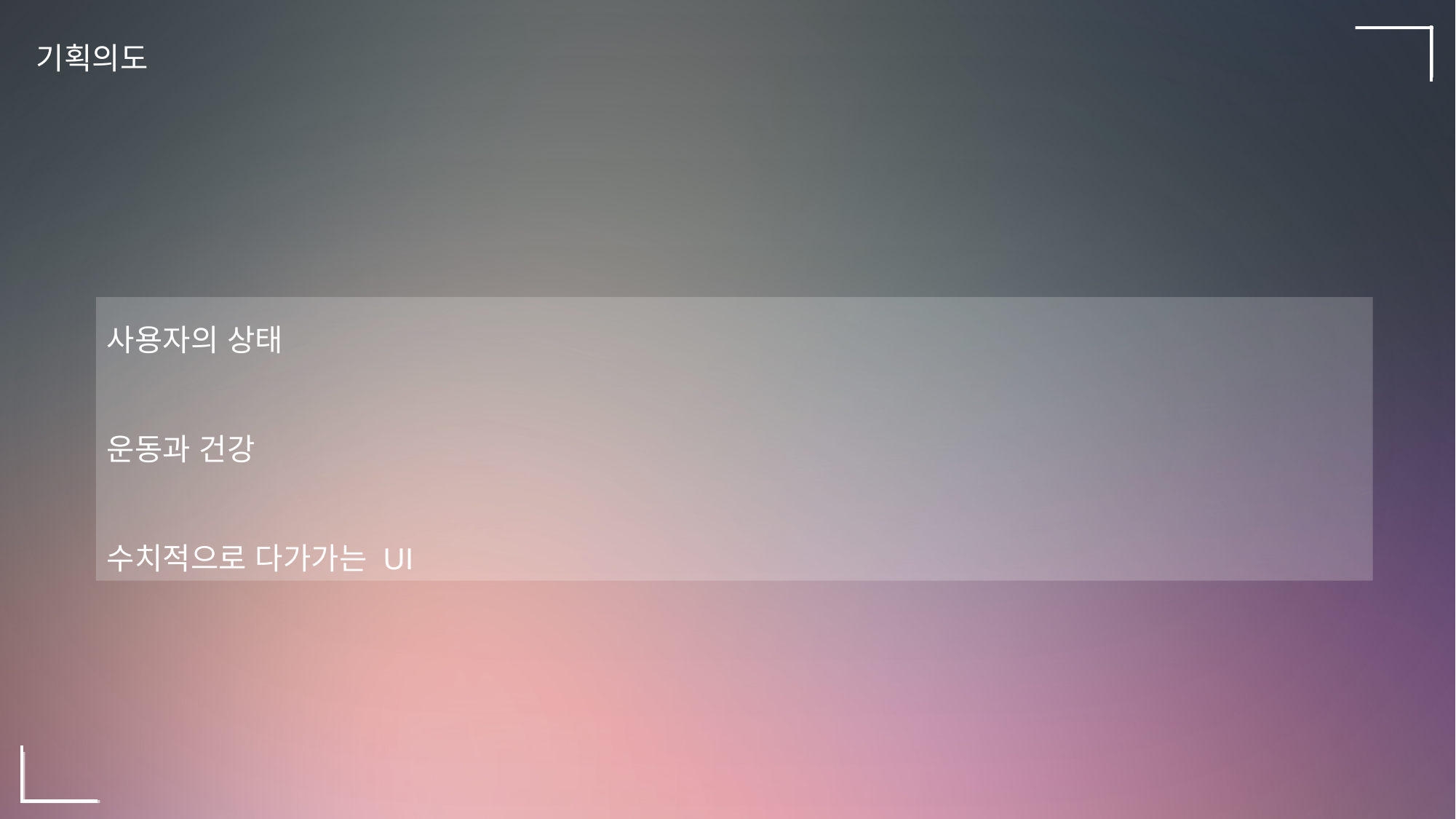

기획의도
사용자의 상태

운동과 건강

수치적으로 다가가는 UI